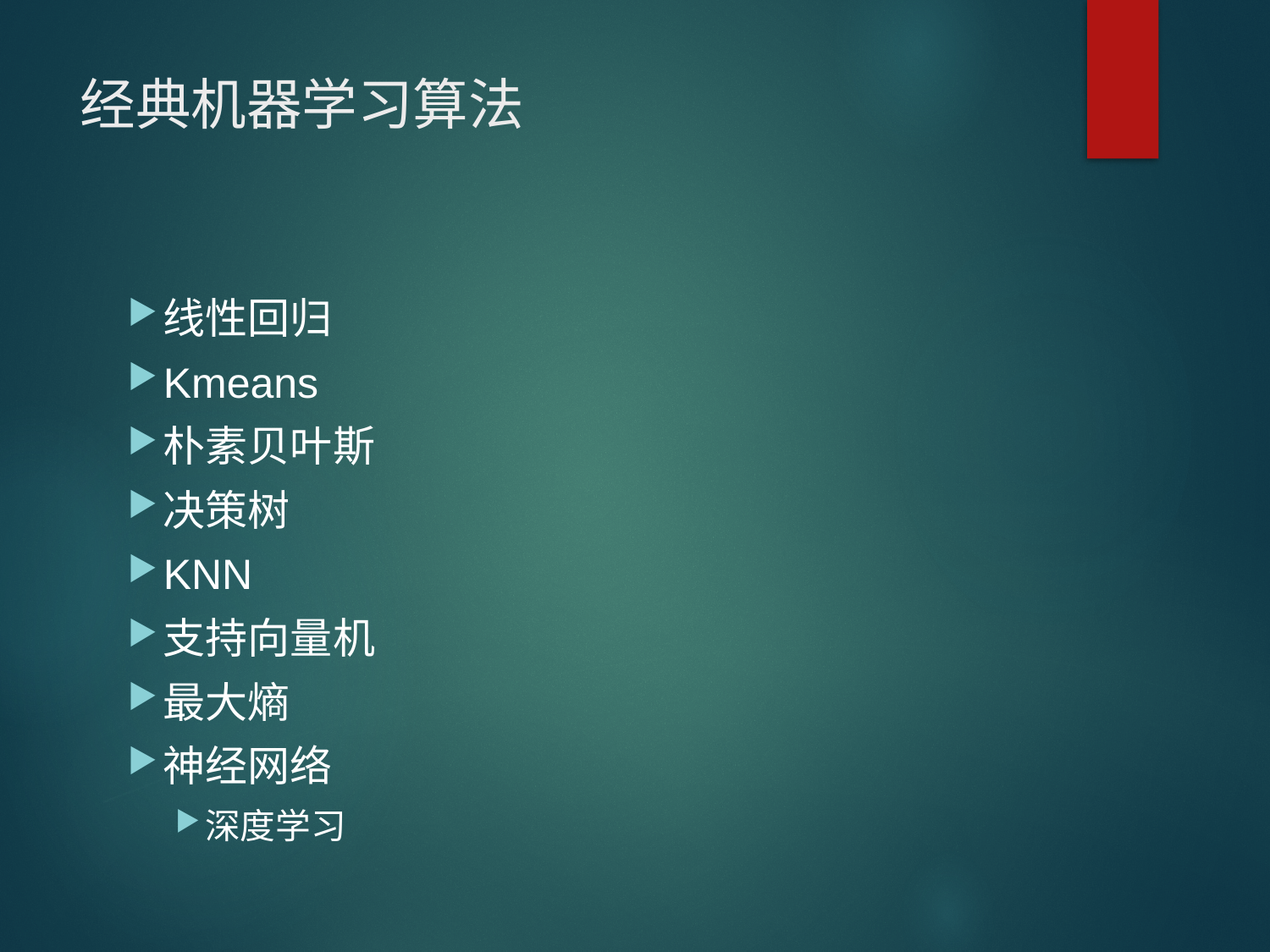

# 经典机器学习算法
线性回归
Kmeans
朴素贝叶斯
决策树
KNN
支持向量机
最大熵
神经网络
深度学习